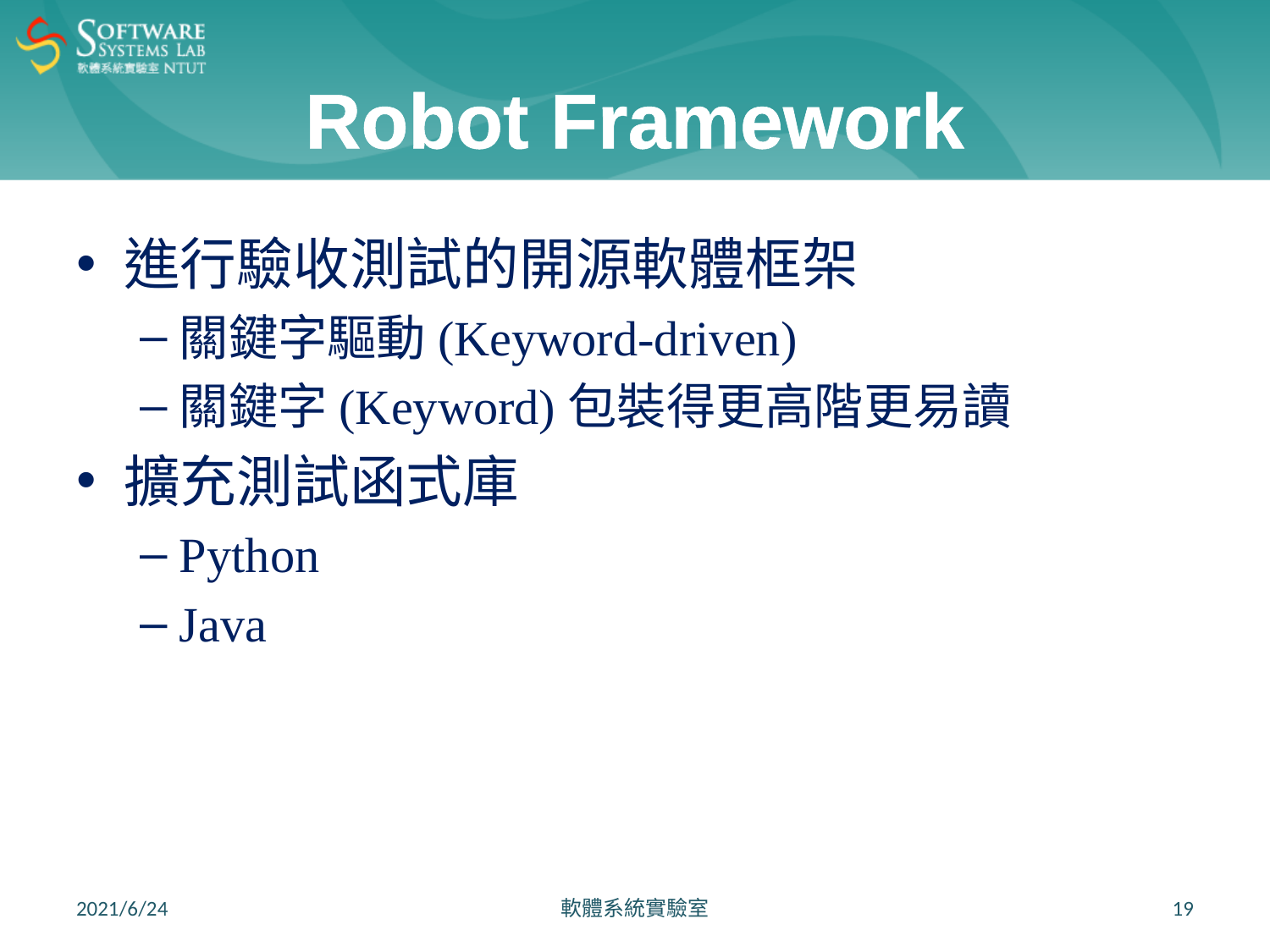

# Robot Framework
進行驗收測試的開源軟體框架
關鍵字驅動(Keyword-driven)
關鍵字(Keyword)包裝得更高階更易讀
擴充測試函式庫
Python
Java

2021/6/24
軟體系統實驗室
19